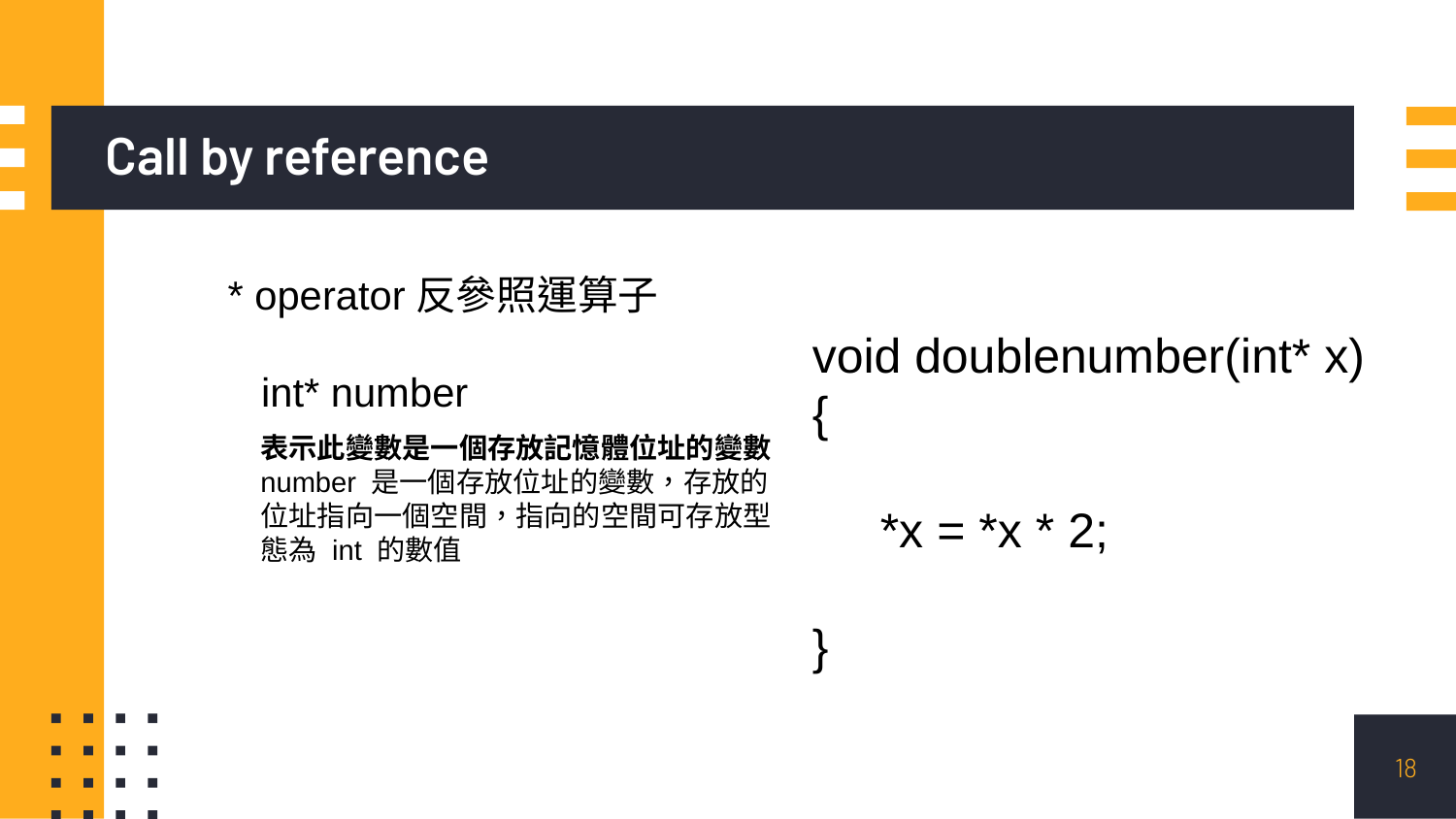

# Call by reference
* operator反參照運算子

   int* number
void doublenumber(int* x) {

     *x = *x * 2;

}
表示此變數是一個存放記憶體位址的變數
number 是一個存放位址的變數，存放的位址指向一個空間，指向的空間可存放型態為 int 的數值

18